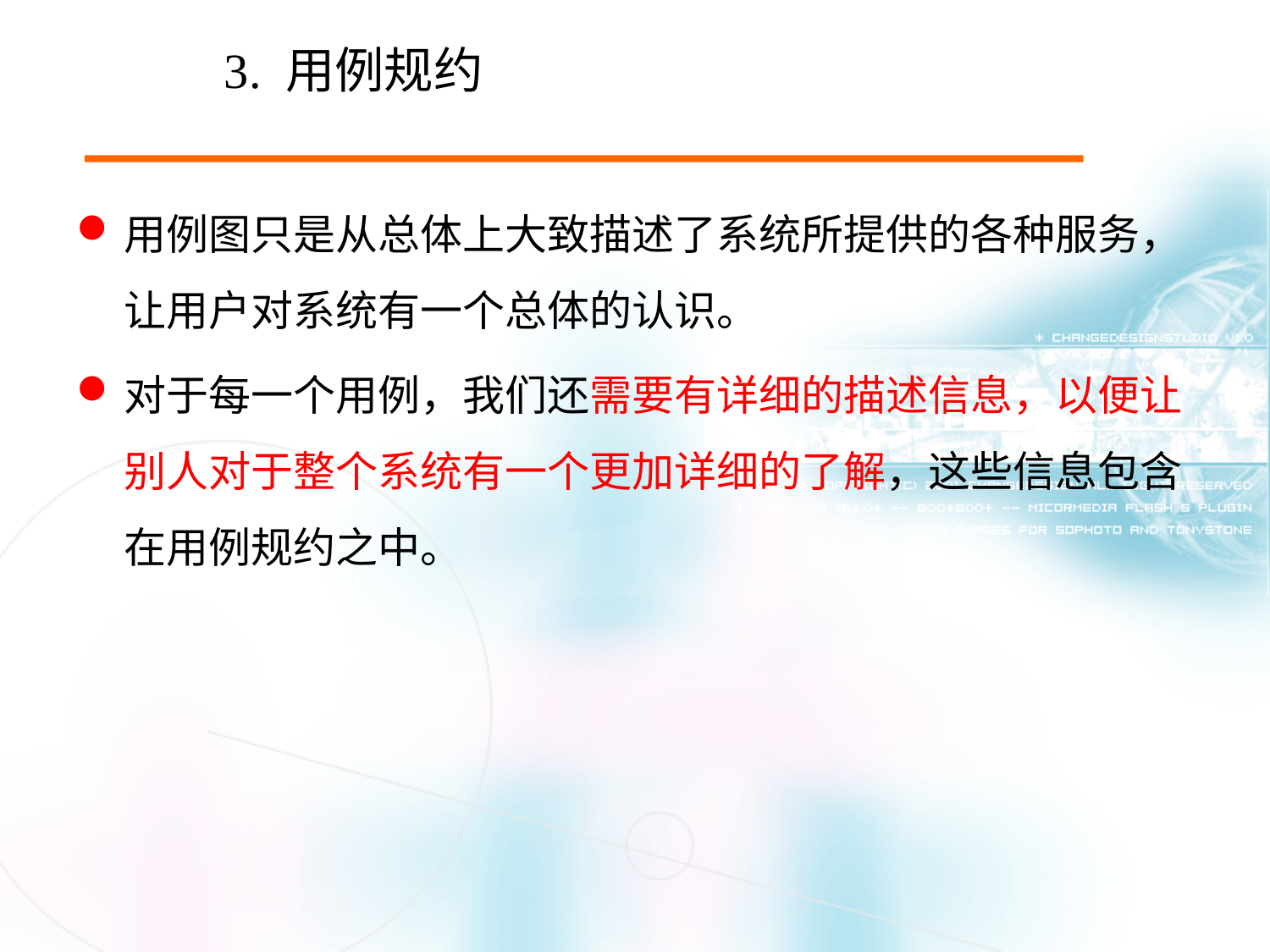

# 3. 用例规约
用例图只是从总体上大致描述了系统所提供的各种服务，让用户对系统有一个总体的认识。
对于每一个用例，我们还需要有详细的描述信息，以便让别人对于整个系统有一个更加详细的了解，这些信息包含在用例规约之中。